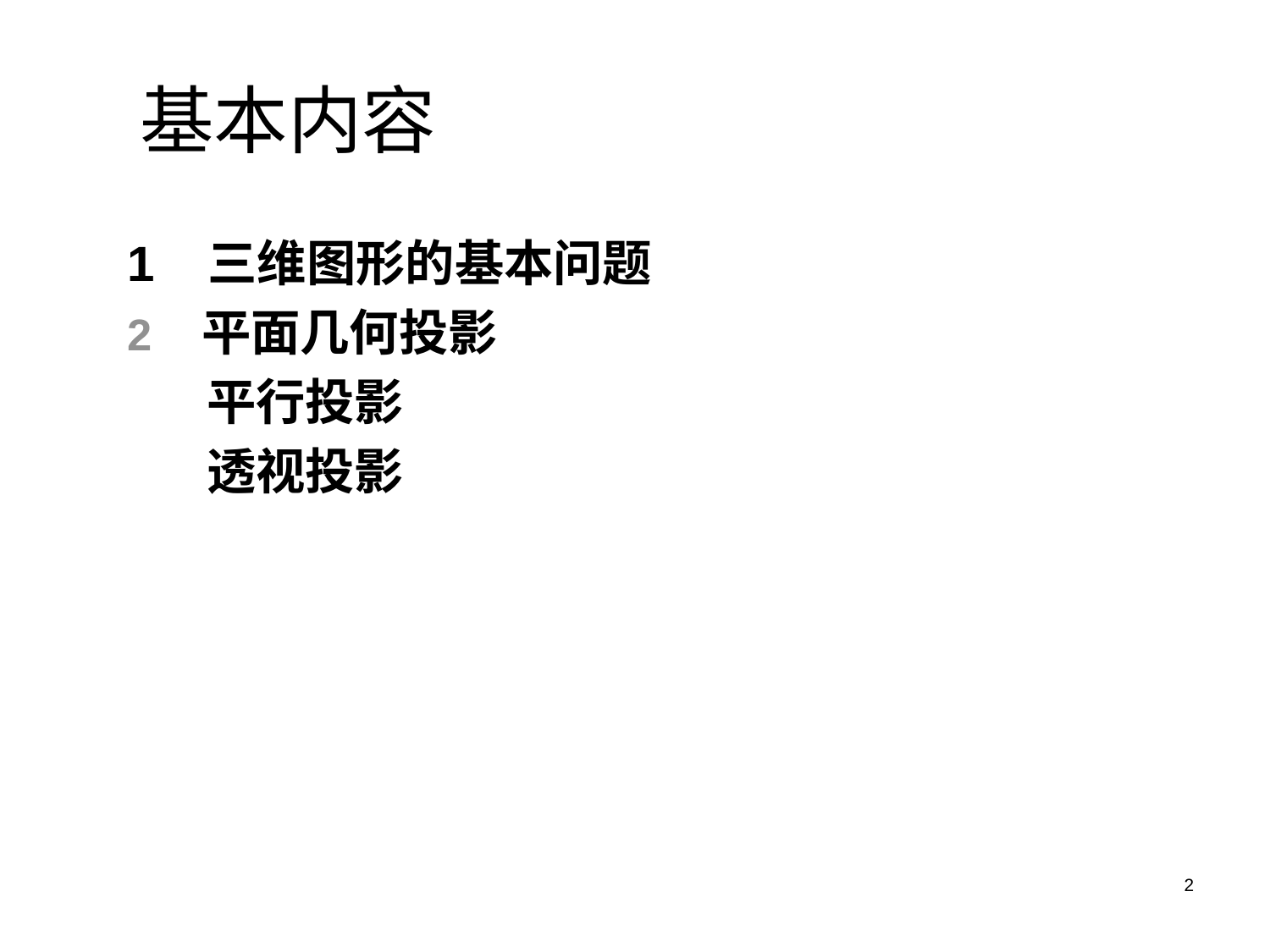

# 基本内容
1   三维图形的基本问题
平面几何投影
      平行投影
      透视投影

2